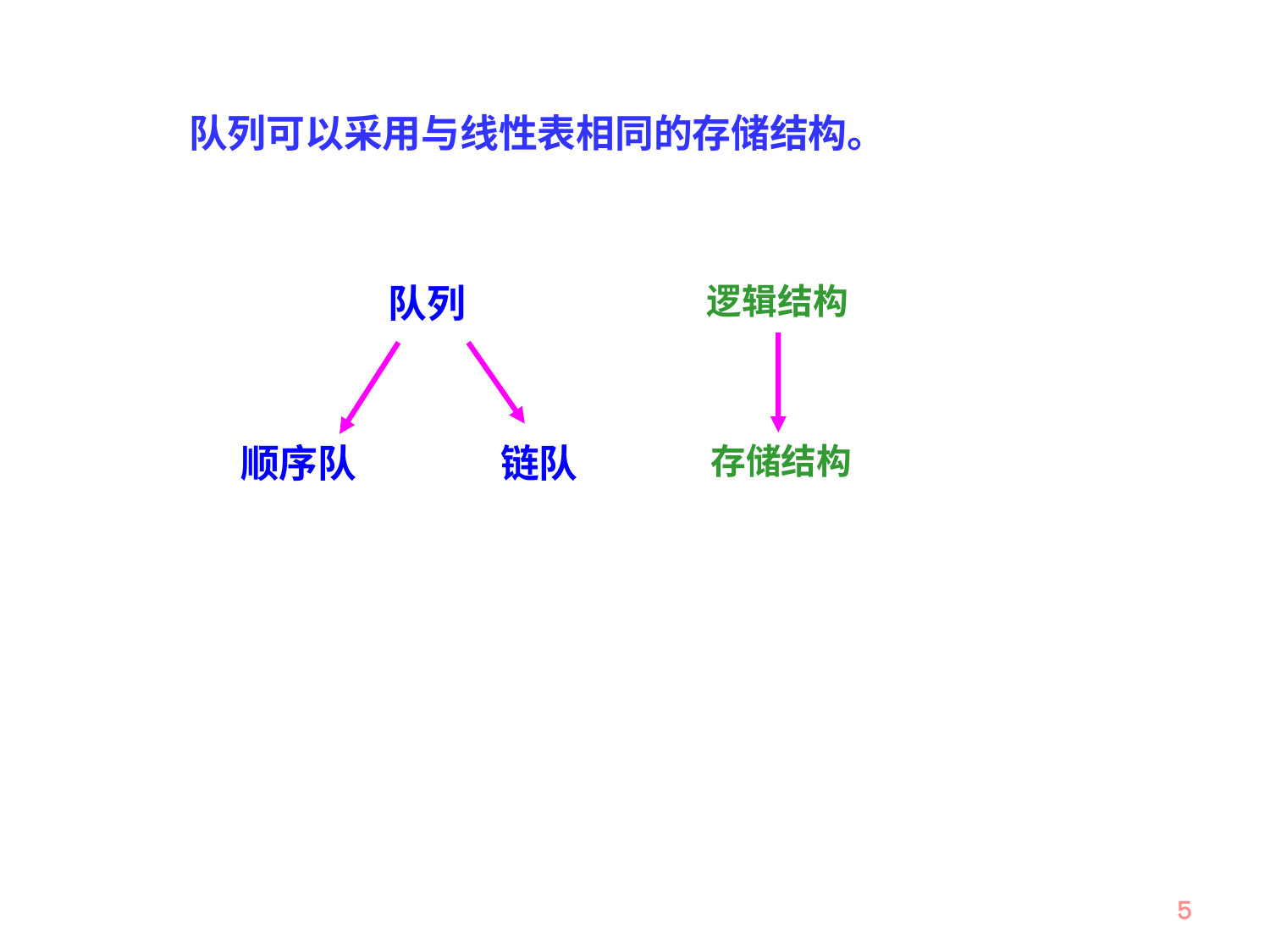

队列可以采用与线性表相同的存储结构。
队列
逻辑结构

顺序队
链队
存储结构
5